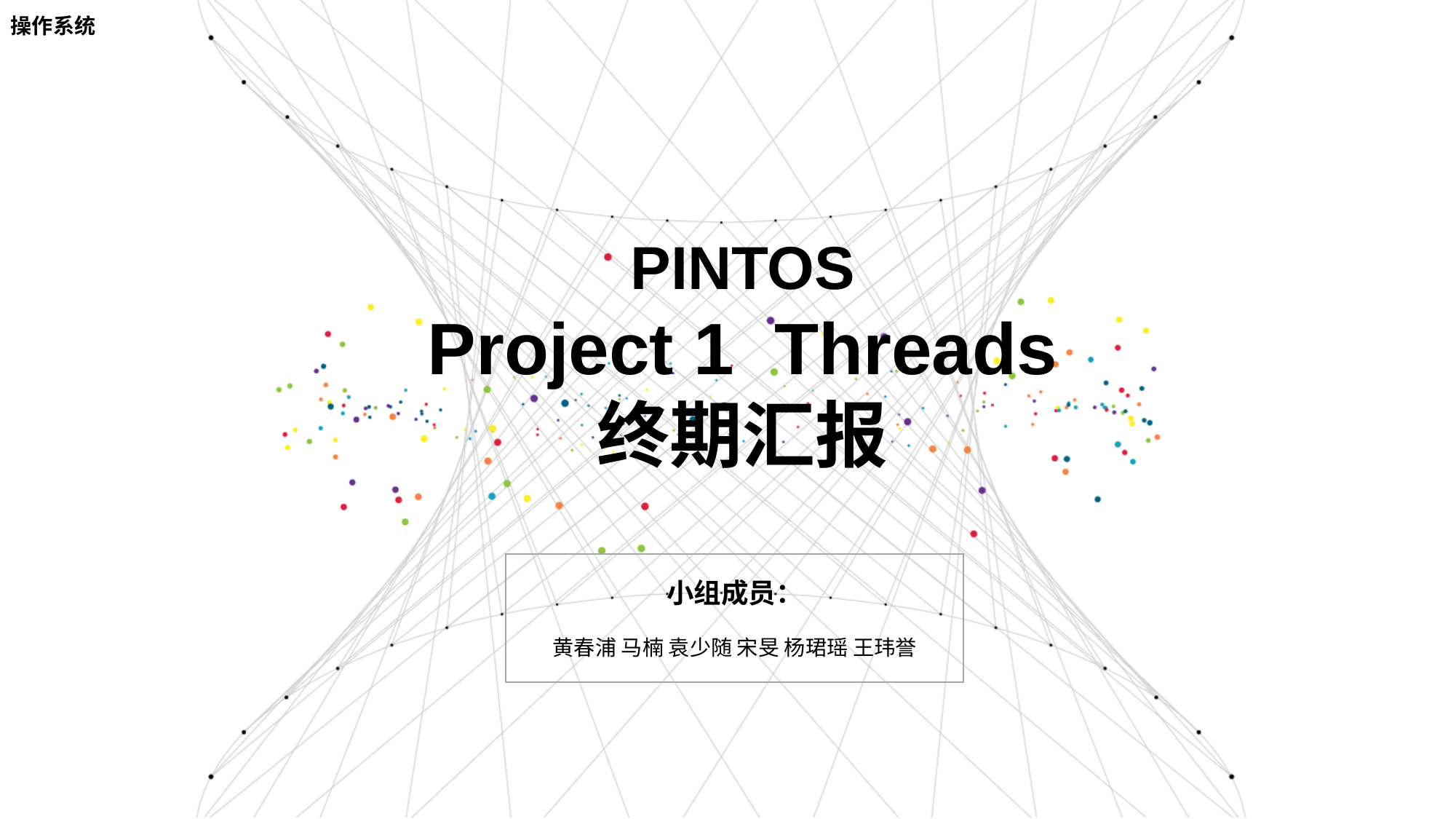

操作系统
PINTOS
Project 1  Threads
终期汇报
小组成员：

黄春浦 马楠 袁少随 宋旻 杨珺瑶 王玮誉